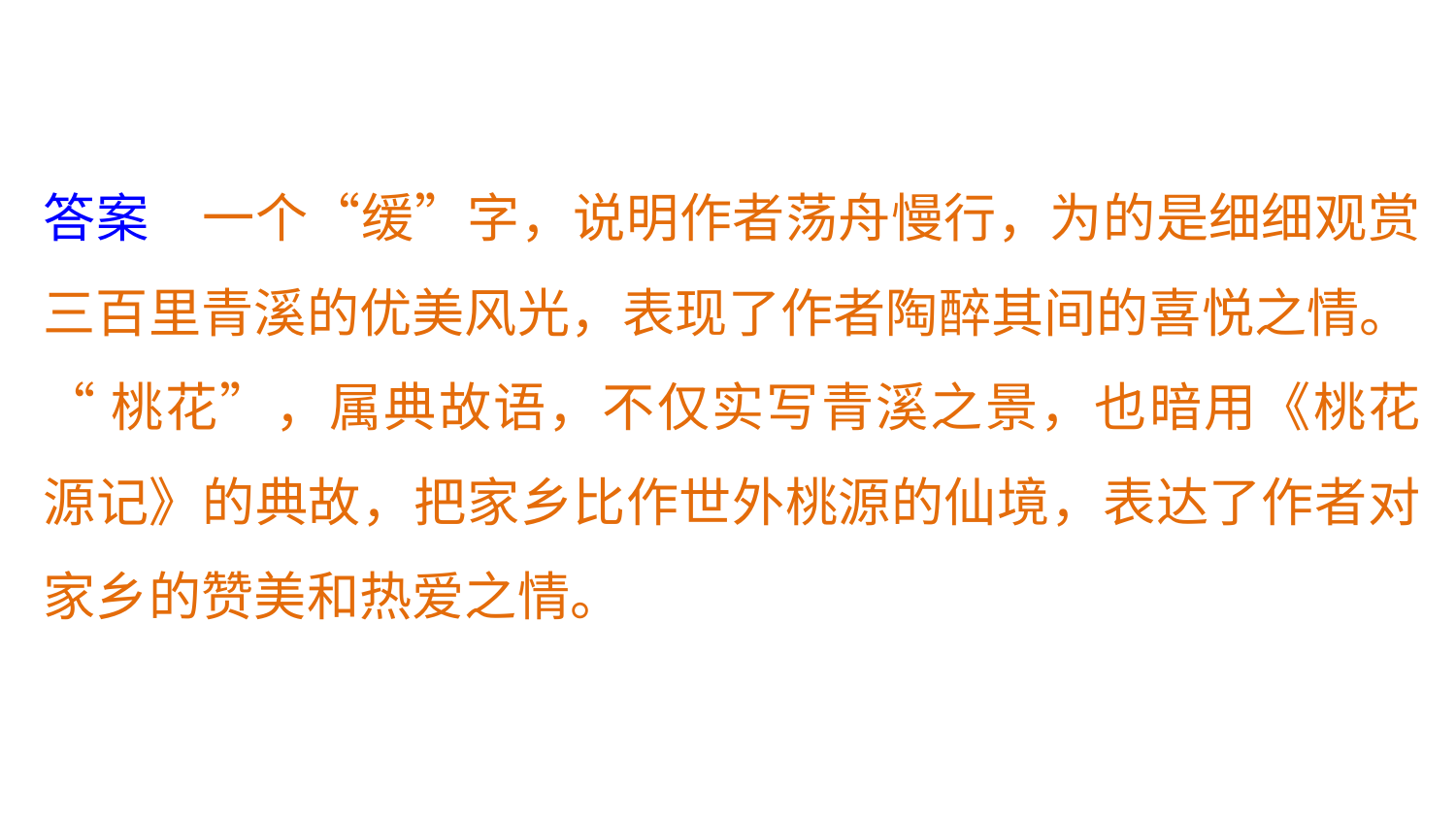

答案　一个“缓”字，说明作者荡舟慢行，为的是细细观赏三百里青溪的优美风光，表现了作者陶醉其间的喜悦之情。
“桃花”，属典故语，不仅实写青溪之景，也暗用《桃花源记》的典故，把家乡比作世外桃源的仙境，表达了作者对家乡的赞美和热爱之情。